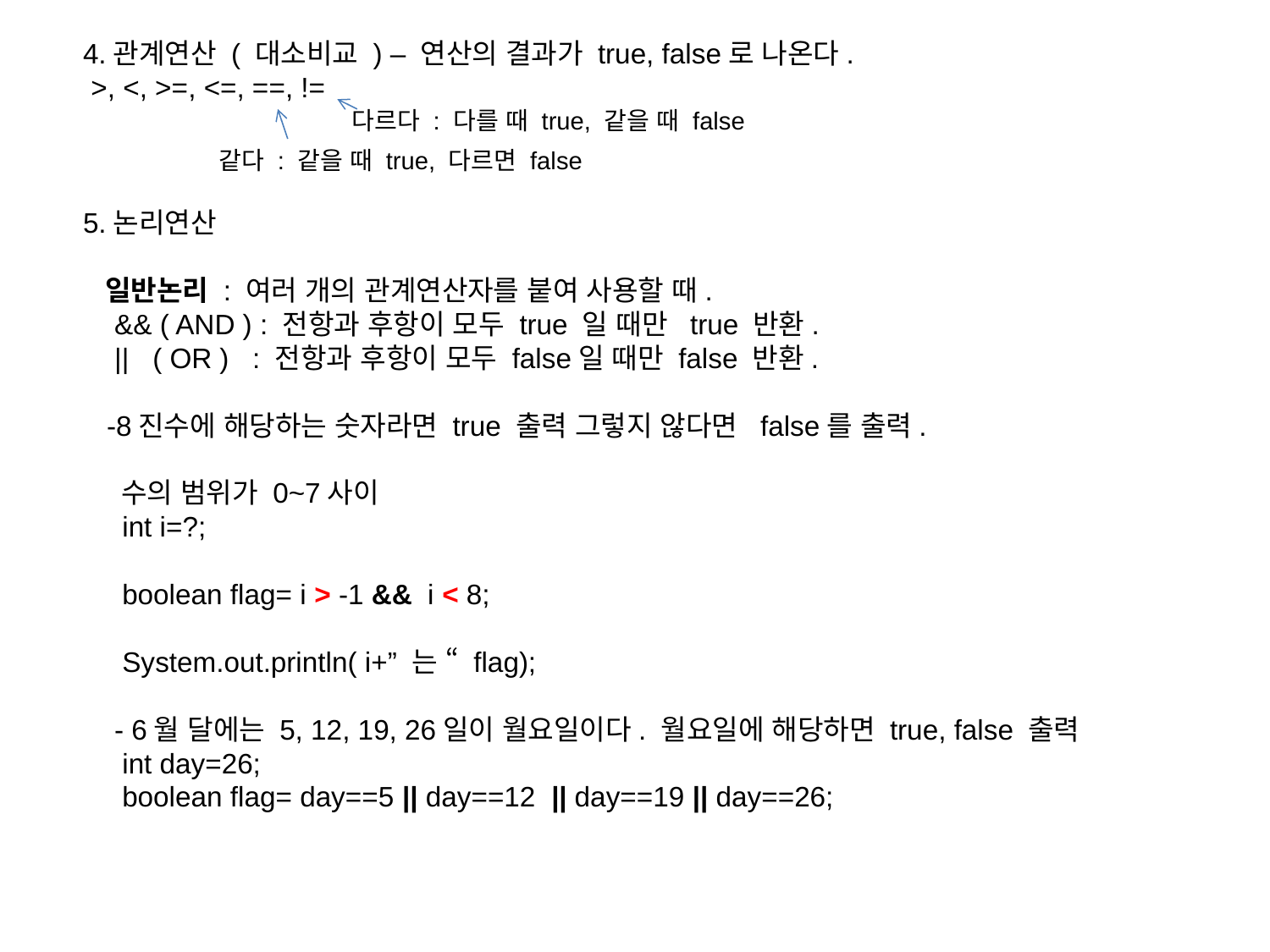

4.관계연산 ( 대소비교 ) – 연산의 결과가 true, false로 나온다.
 >, <, >=, <=, ==, !=

5.논리연산

  일반논리 : 여러 개의 관계연산자를 붙여 사용할 때.
    && ( AND ) : 전항과 후항이 모두 true 일 때만  true 반환.
    ||   ( OR )   : 전항과 후항이 모두 false일 때만 false 반환.

   -8진수에 해당하는 숫자라면 true 출력 그렇지 않다면  false를 출력.

    수의 범위가 0~7사이
     int i=?;

     boolean flag= i > -1 &&  i < 8;

     System.out.println( i+” 는 “ flag);

    - 6월 달에는 5, 12, 19, 26일이 월요일이다. 월요일에 해당하면 true, false 출력
     int day=26;
     boolean flag= day==5 || day==12  || day==19 || day==26;

다르다 : 다를 때 true, 같을 때 false
같다 : 같을 때 true, 다르면 false